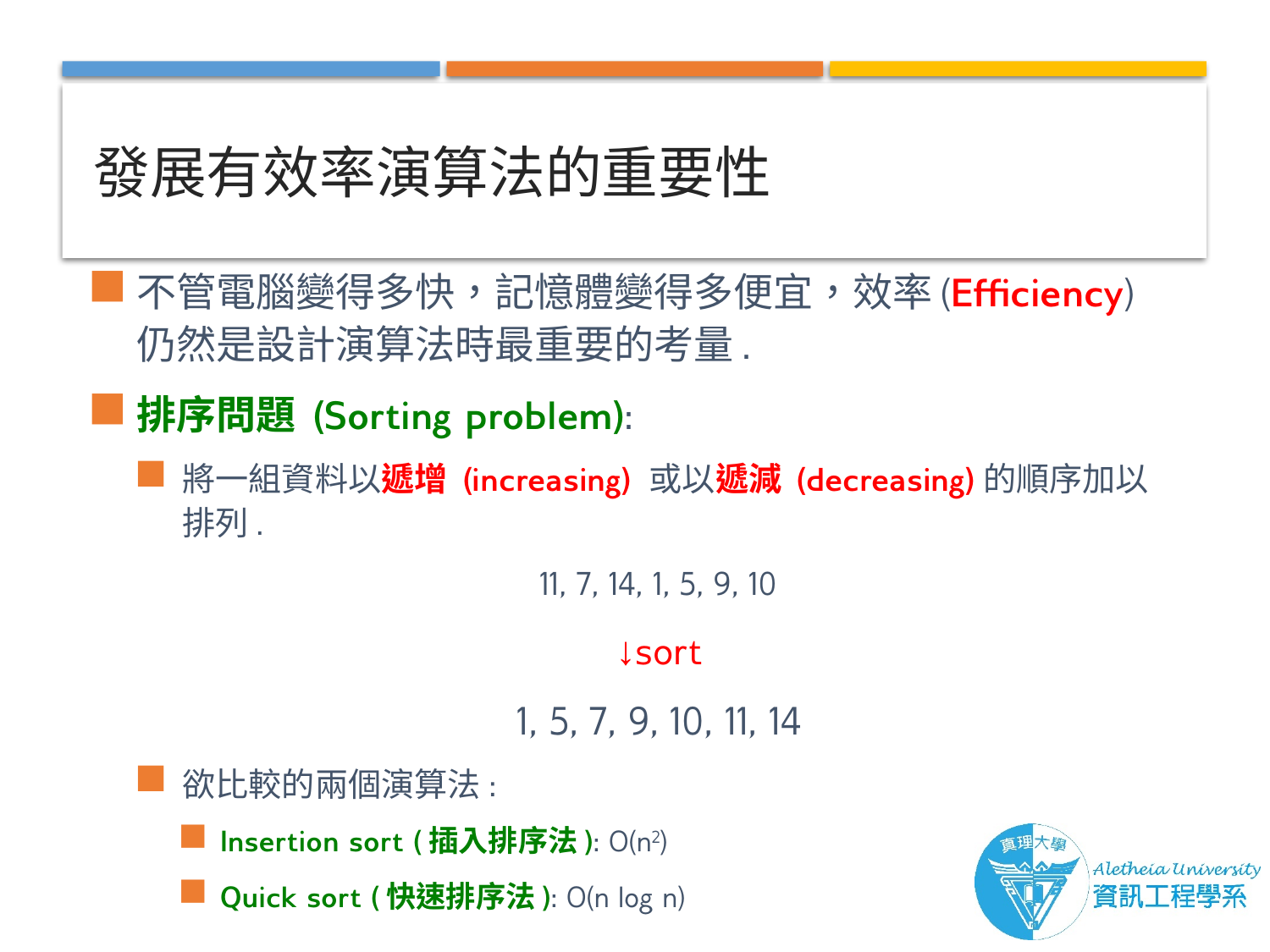

# 發展有效率演算法的重要性
不管電腦變得多快，記憶體變得多便宜，效率(Efficiency)仍然是設計演算法時最重要的考量.
排序問題 (Sorting problem):
將一組資料以遞增 (increasing) 或以遞減 (decreasing)的順序加以排列.
11, 7, 14, 1, 5, 9, 10
    ↓sort
     1, 5, 7, 9, 10, 11, 14
欲比較的兩個演算法:
Insertion sort (插入排序法): O(n2)
Quick sort (快速排序法): O(n log n)